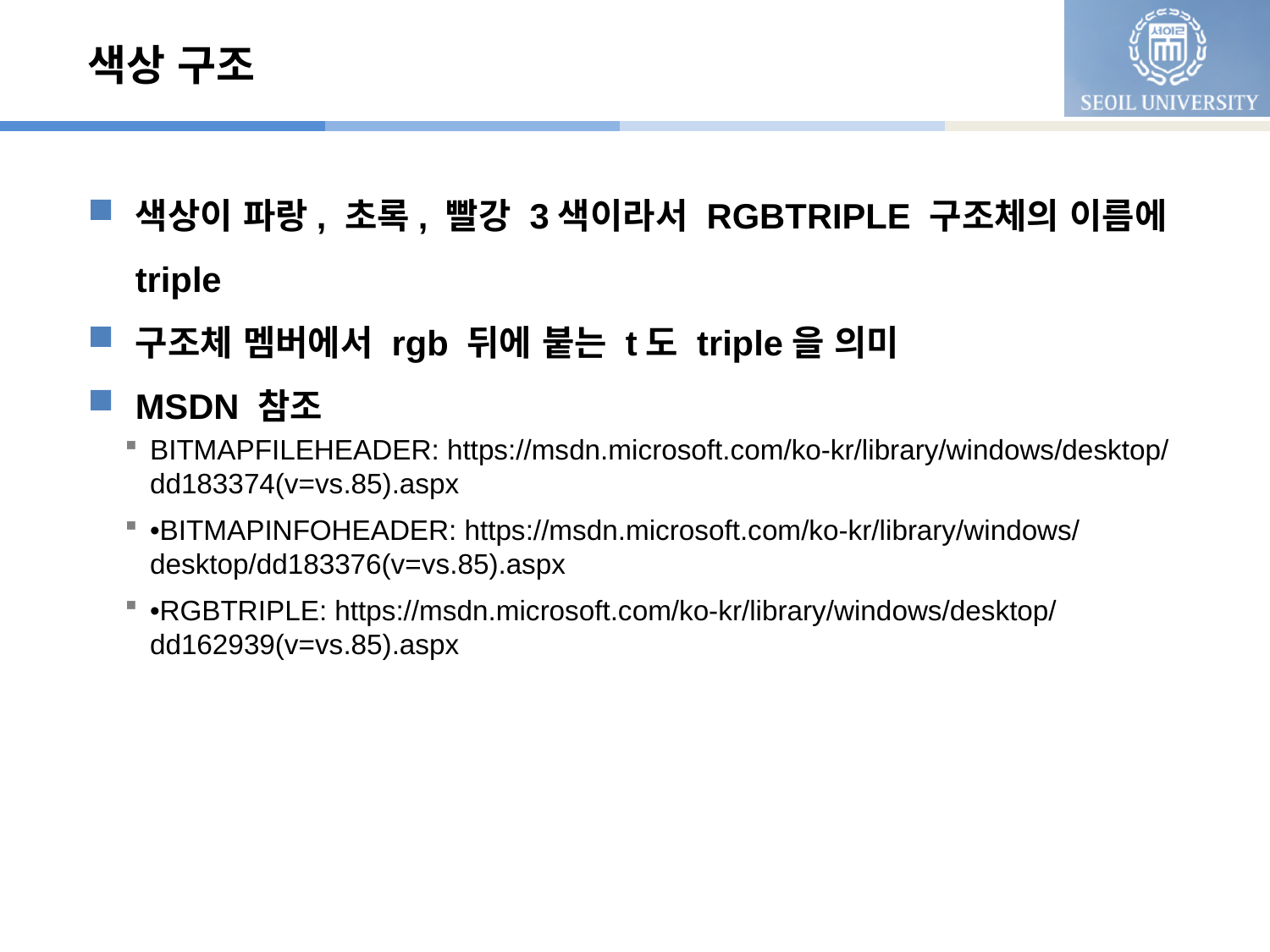

# 색상 구조
색상이 파랑, 초록, 빨강 3색이라서 RGBTRIPLE 구조체의 이름에 triple
구조체 멤버에서 rgb 뒤에 붙는 t도 triple을 의미
MSDN 참조
BITMAPFILEHEADER: https://msdn.microsoft.com/ko-kr/library/windows/desktop/dd183374(v=vs.85).aspx
•BITMAPINFOHEADER: https://msdn.microsoft.com/ko-kr/library/windows/desktop/dd183376(v=vs.85).aspx
•RGBTRIPLE: https://msdn.microsoft.com/ko-kr/library/windows/desktop/dd162939(v=vs.85).aspx